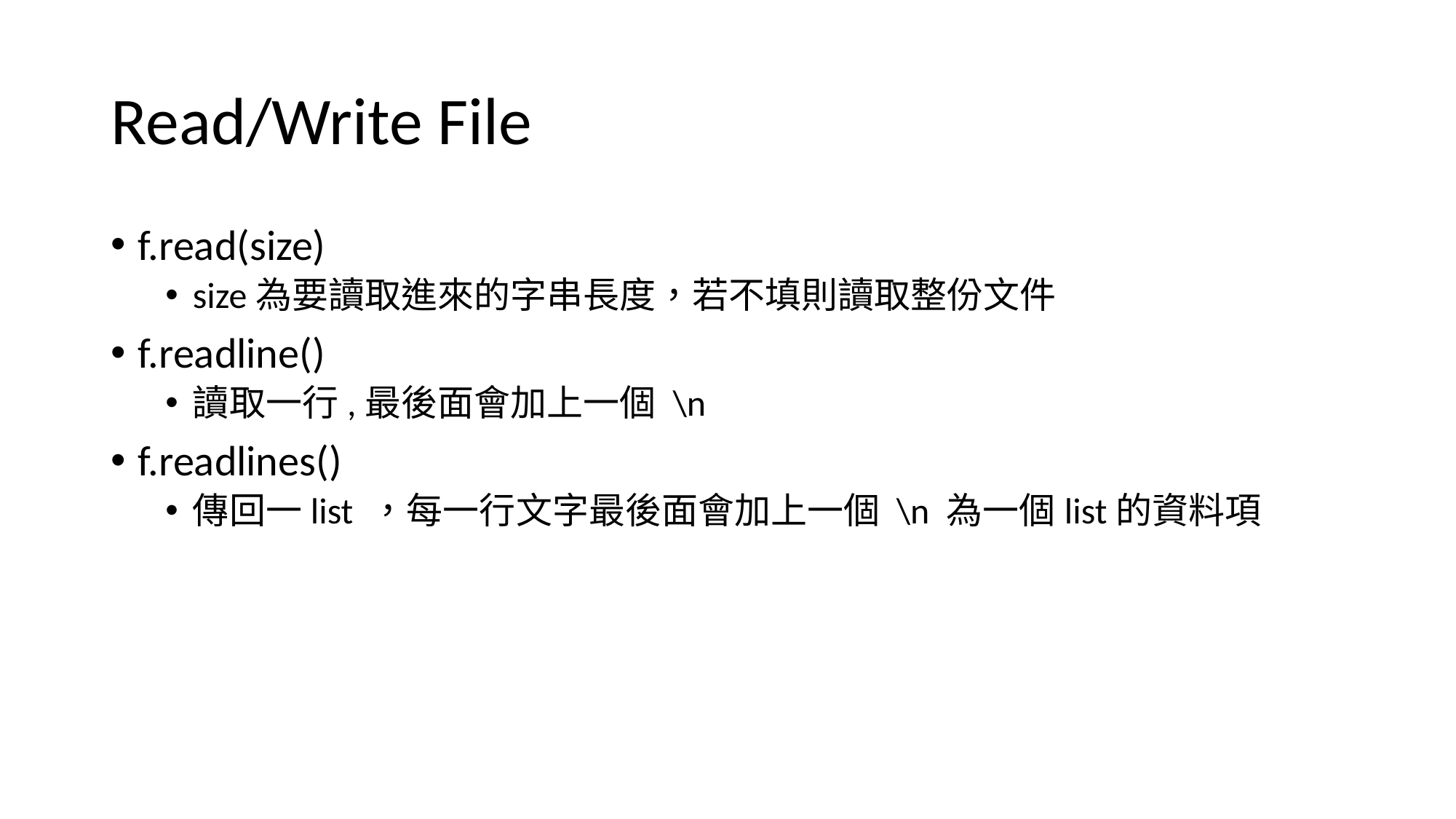

# Read/Write File
f.read(size)
size為要讀取進來的字串長度，若不填則讀取整份文件
f.readline()
讀取一行,最後面會加上一個 \n
f.readlines()
傳回一list ，每一行文字最後面會加上一個 \n 為一個list的資料項